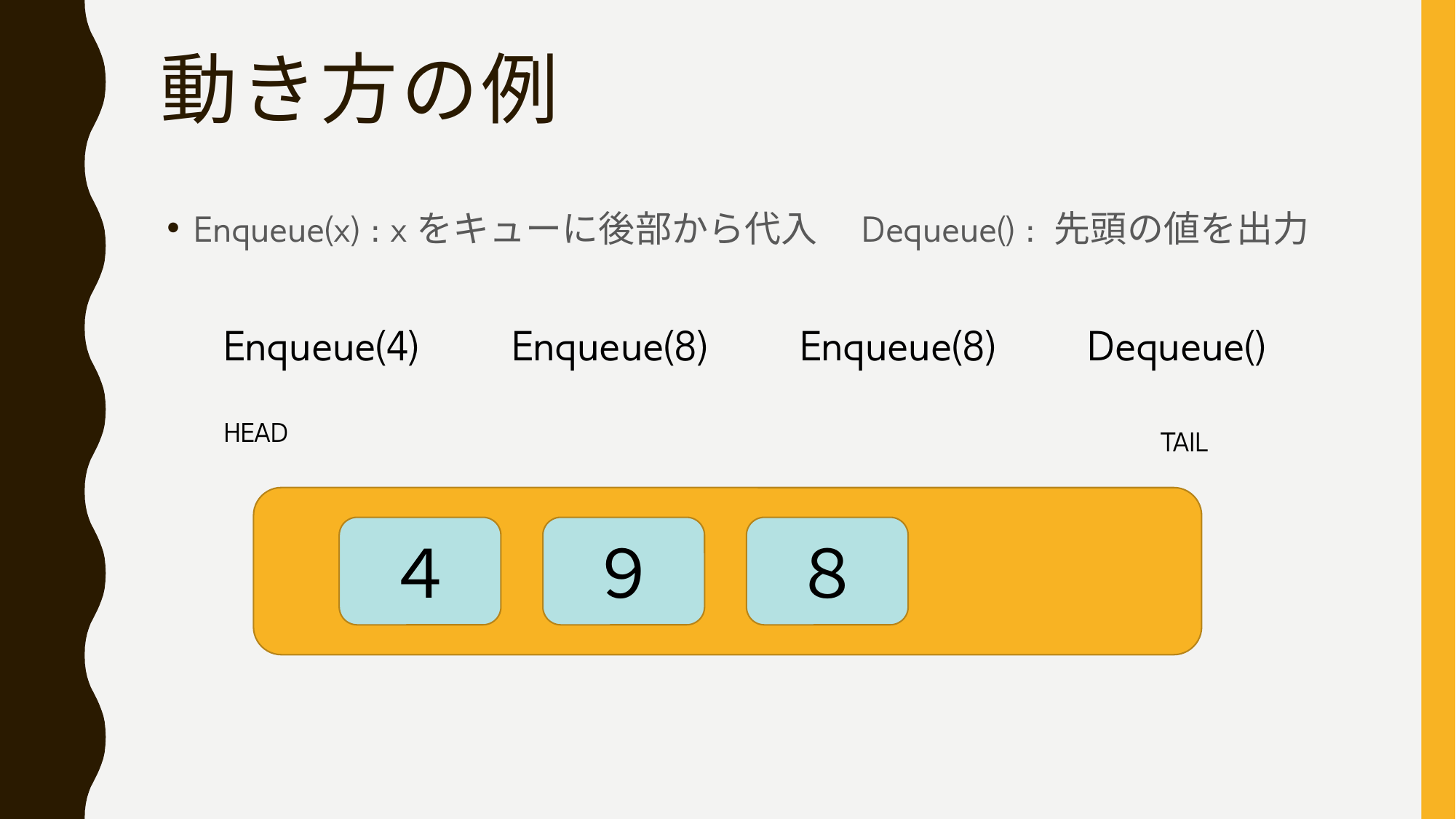

# 動き方の例
Enqueue(x) : xをキューに後部から代入　Dequeue() : 先頭の値を出力

Enqueue(4)
Enqueue(8)
Enqueue(8)
Dequeue()
HEAD
TAIL

４
８
９